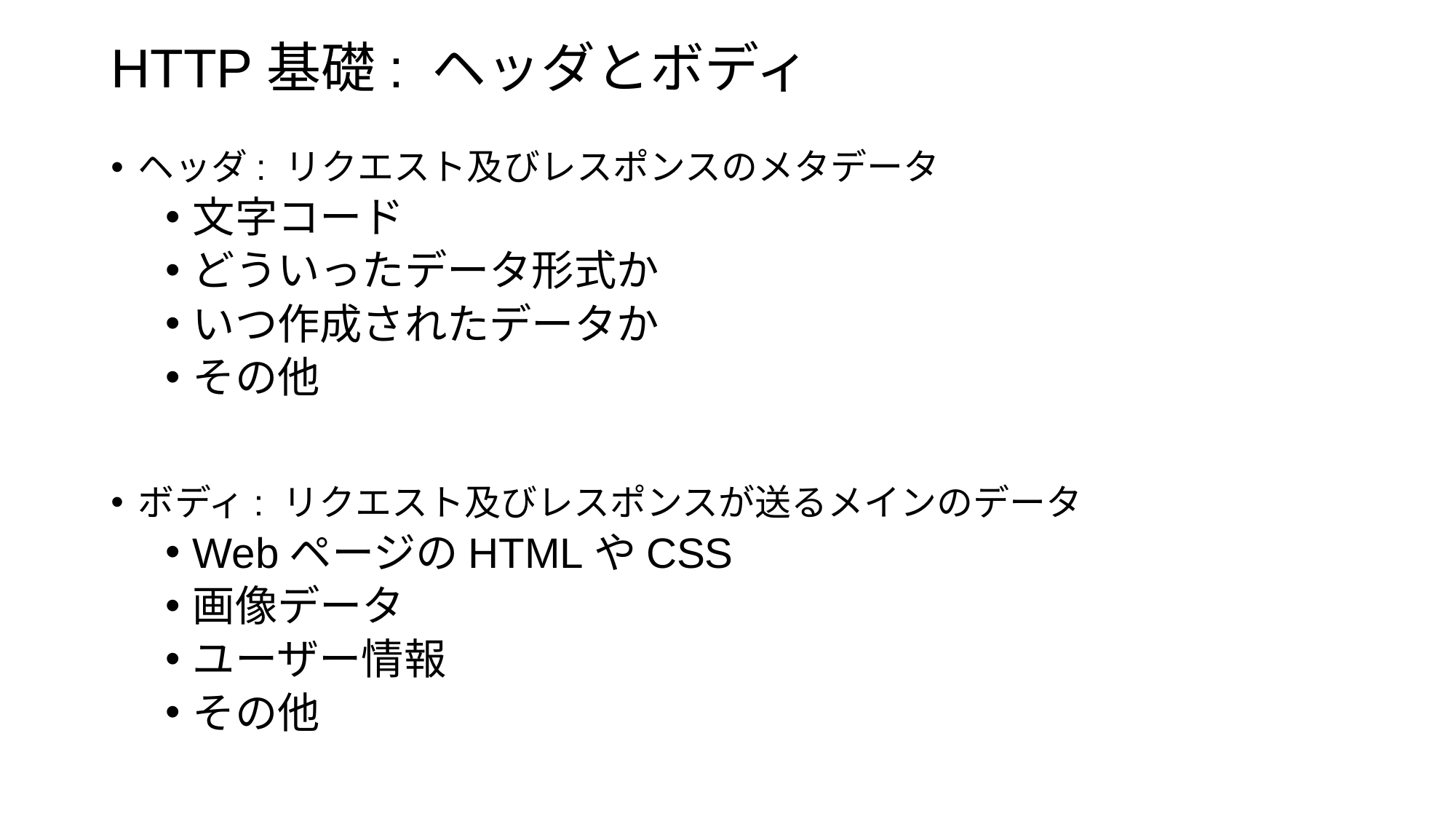

# HTTP基礎: ヘッダとボディ
ヘッダ: リクエスト及びレスポンスのメタデータ
文字コード
どういったデータ形式か
いつ作成されたデータか
その他

ボディ: リクエスト及びレスポンスが送るメインのデータ
WebページのHTMLやCSS
画像データ
ユーザー情報
その他